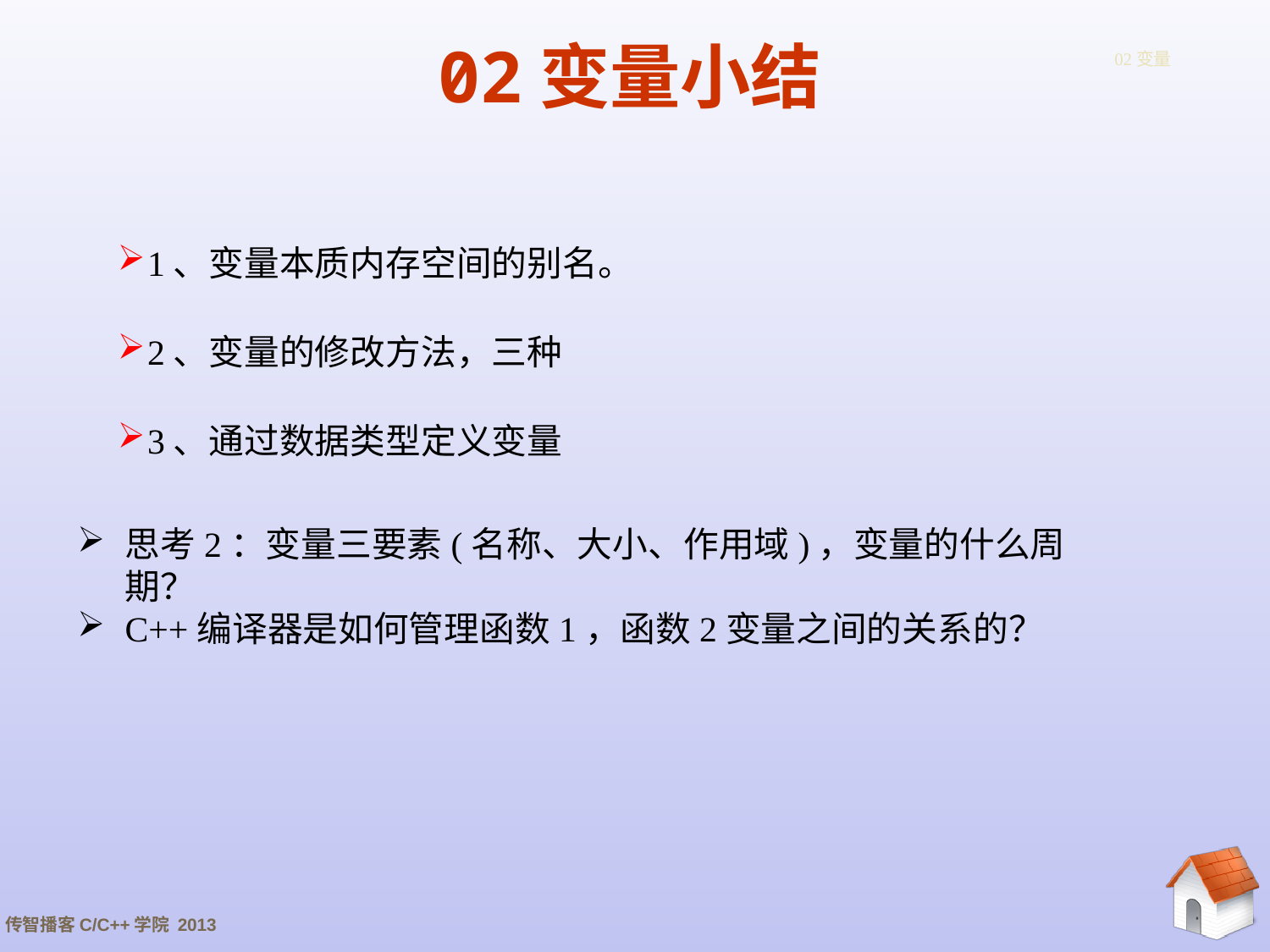

02变量小结
# 02变量
1、变量本质内存空间的别名。
2、变量的修改方法，三种
3、通过数据类型定义变量
思考2：变量三要素(名称、大小、作用域)，变量的什么周期？
C++编译器是如何管理函数1，函数2变量之间的关系的？